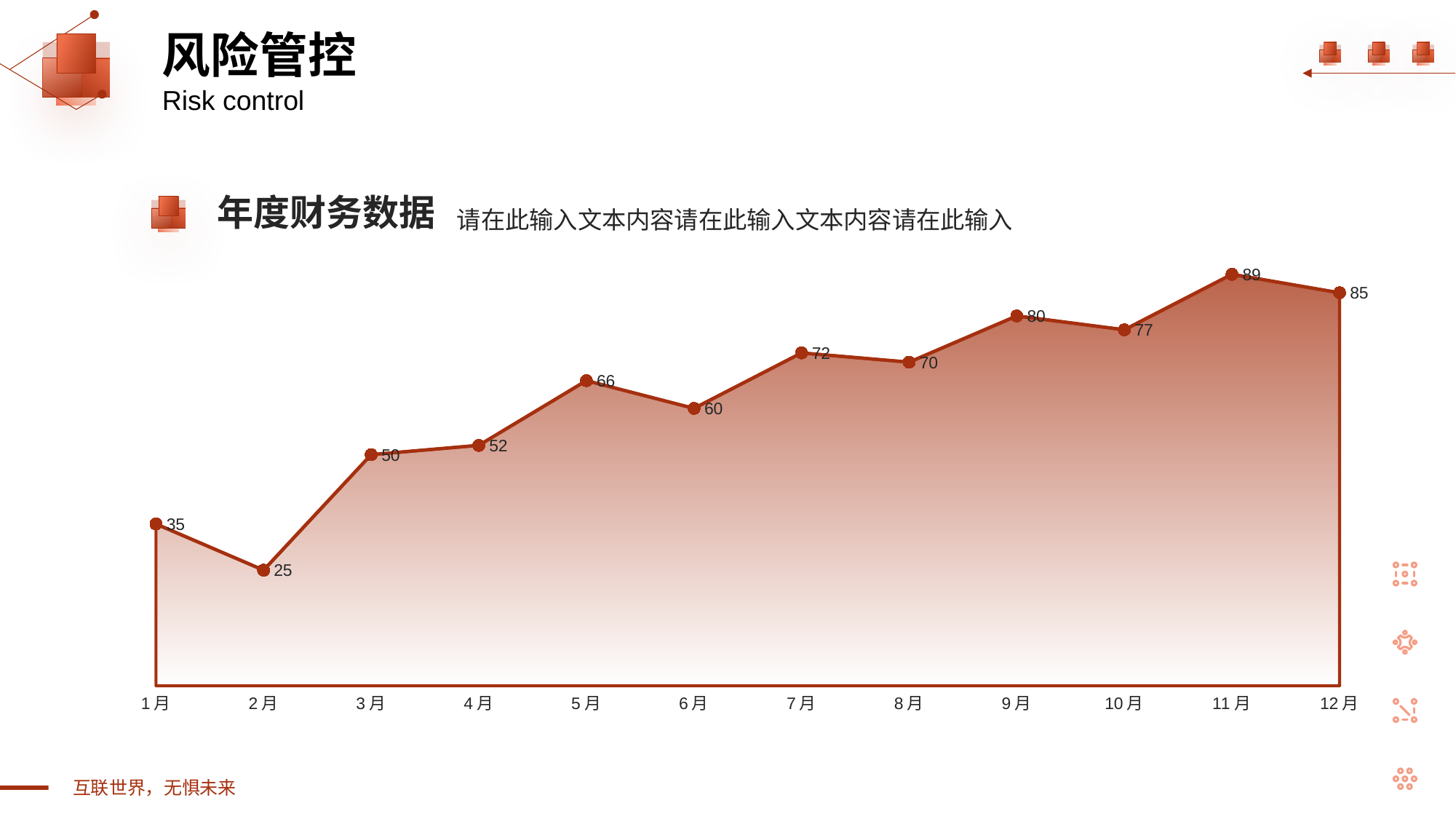

风险管控
Risk control
年度财务数据
请在此输入文本内容请在此输入文本内容请在此输入

### Chart

| Category | 系列2 | 系列 |
|---|---|---|
| 1月 | 35.0 | 35.0 |
| 2月 | 25.0 | 25.0 |
| 3月 | 50.0 | 50.0 |
| 4月 | 52.0 | 52.0 |
| 5月 | 66.0 | 66.0 |
| 6月 | 60.0 | 60.0 |
| 7月 | 72.0 | 72.0 |
| 8月 | 70.0 | 70.0 |
| 9月 | 80.0 | 80.0 |
| 10月 | 77.0 | 77.0 |
| 11月 | 89.0 | 89.0 |
| 12月 | 85.0 | 85.0 |